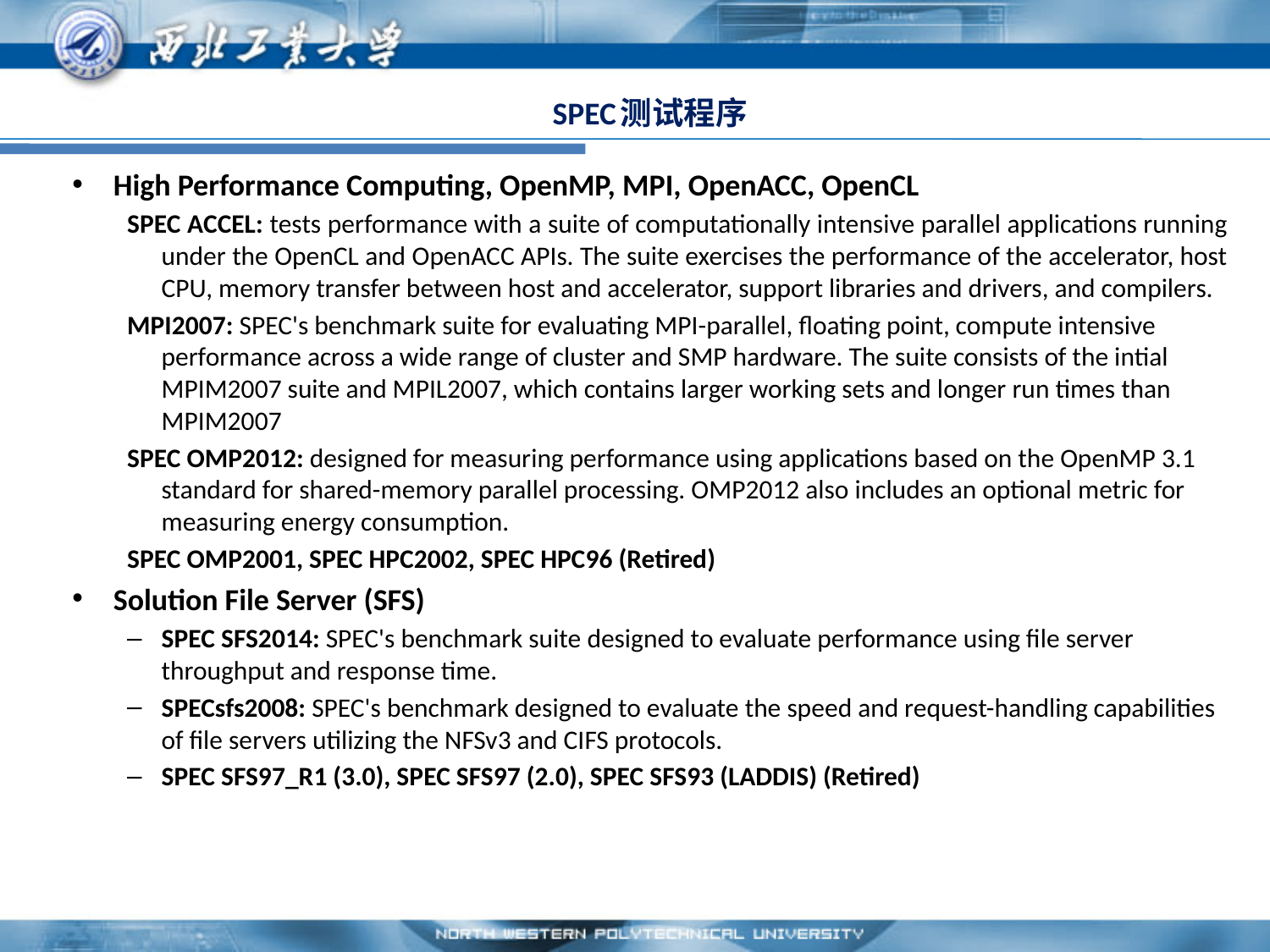

# SPEC测试程序
High Performance Computing, OpenMP, MPI, OpenACC, OpenCL
SPEC ACCEL: tests performance with a suite of computationally intensive parallel applications running under the OpenCL and OpenACC APIs. The suite exercises the performance of the accelerator, host CPU, memory transfer between host and accelerator, support libraries and drivers, and compilers.
MPI2007: SPEC's benchmark suite for evaluating MPI-parallel, floating point, compute intensive performance across a wide range of cluster and SMP hardware. The suite consists of the intial MPIM2007 suite and MPIL2007, which contains larger working sets and longer run times than MPIM2007
SPEC OMP2012: designed for measuring performance using applications based on the OpenMP 3.1 standard for shared-memory parallel processing. OMP2012 also includes an optional metric for measuring energy consumption.
SPEC OMP2001, SPEC HPC2002, SPEC HPC96 (Retired)
Solution File Server (SFS)
SPEC SFS2014: SPEC's benchmark suite designed to evaluate performance using file server throughput and response time.
SPECsfs2008: SPEC's benchmark designed to evaluate the speed and request-handling capabilities of file servers utilizing the NFSv3 and CIFS protocols.
SPEC SFS97_R1 (3.0), SPEC SFS97 (2.0), SPEC SFS93 (LADDIS) (Retired)
41